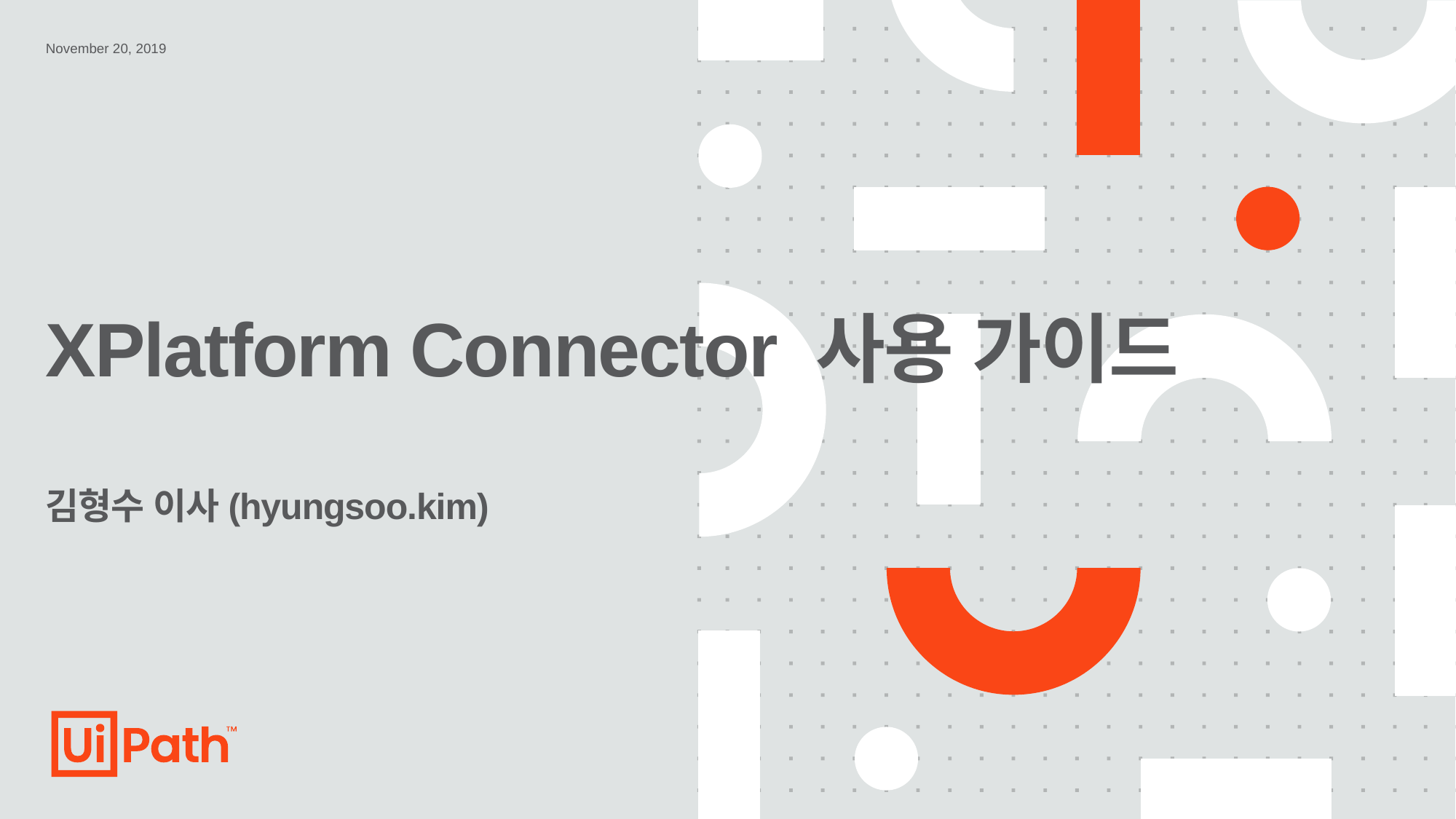

November 20, 2019
# XPlatform Connector 사용 가이드
김형수 이사(hyungsoo.kim)